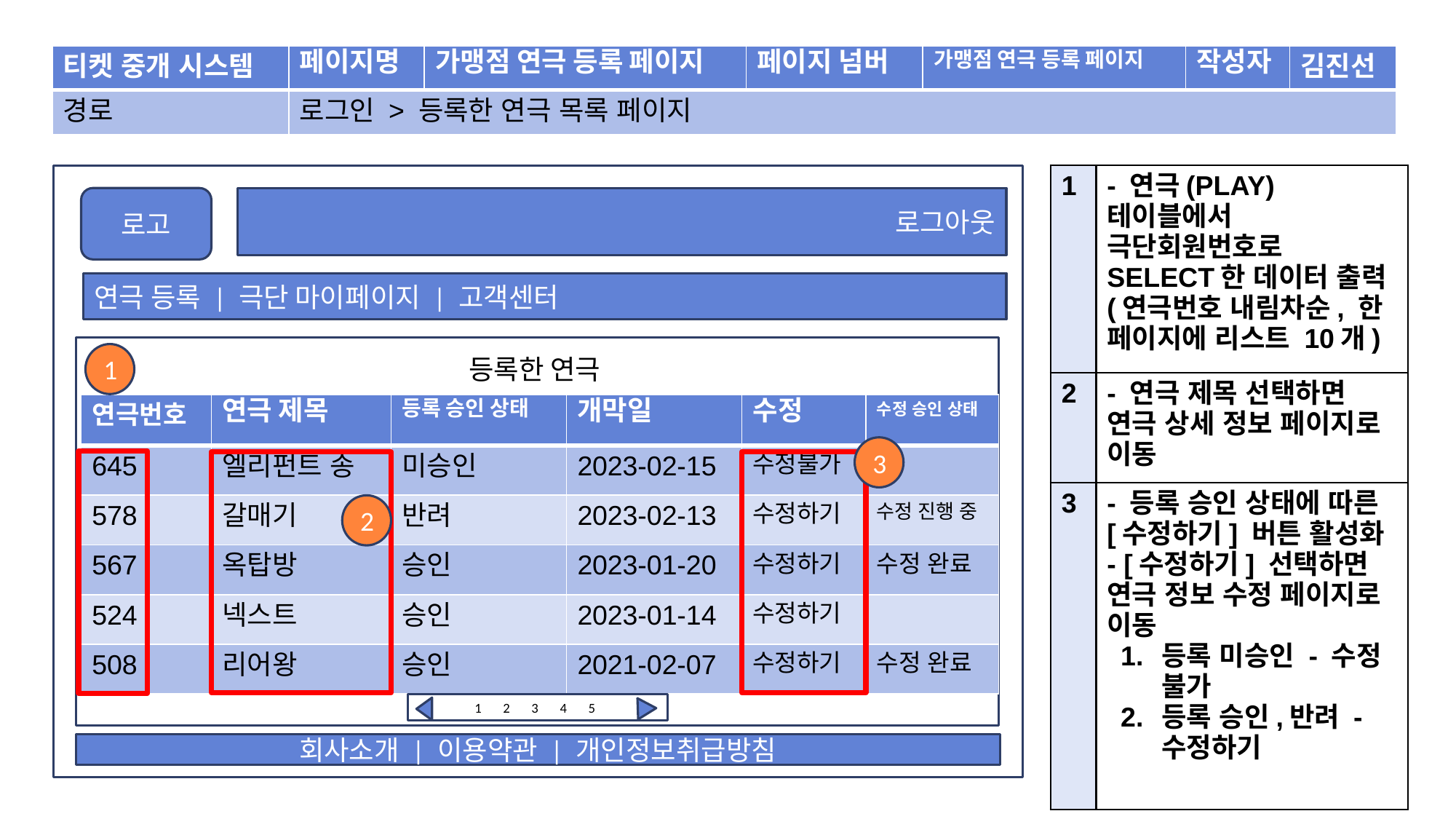

| 티켓 중개 시스템 | 페이지명 | 가맹점 연극 등록 페이지 | 페이지 넘버 | 가맹점 연극 등록 페이지 | 작성자 | 김진선 |
| --- | --- | --- | --- | --- | --- | --- |
| 경로 | 로그인 > 등록한 연극 목록 페이지 |  |  |  |  |  |
| 1 | - 연극(PLAY) 테이블에서 극단회원번호로 SELECT한 데이터 출력 (연극번호 내림차순, 한 페이지에 리스트 10개) |
| --- | --- |
| 2 | - 연극 제목 선택하면 연극 상세 정보 페이지로 이동 |
| 3 | - 등록 승인 상태에 따른 [수정하기] 버튼 활성화 - [수정하기] 선택하면 연극 정보 수정 페이지로 이동 등록 미승인 - 수정 불가 등록 승인,반려 - 수정하기 |

로고
로그아웃
연극 등록 | 극단 마이페이지 | 고객센터

1
등록한 연극
| 연극번호 | 연극 제목 | 등록 승인 상태 | 개막일 | 수정 | 수정 승인 상태 |
| --- | --- | --- | --- | --- | --- |
| 645 | 엘리펀트 송 | 미승인 | 2023-02-15 | 수정불가 |  |
| 578 | 갈매기 | 반려 | 2023-02-13 | 수정하기 | 수정 진행 중 |
| 567 | 옥탑방 | 승인 | 2023-01-20 | 수정하기 | 수정 완료 |
| 524 | 넥스트 | 승인 | 2023-01-14 | 수정하기 |  |
| 508 | 리어왕 | 승인 | 2021-02-07 | 수정하기 | 수정 완료 |
3

2

1
2
3
4
5

회사소개 | 이용약관 | 개인정보취급방침